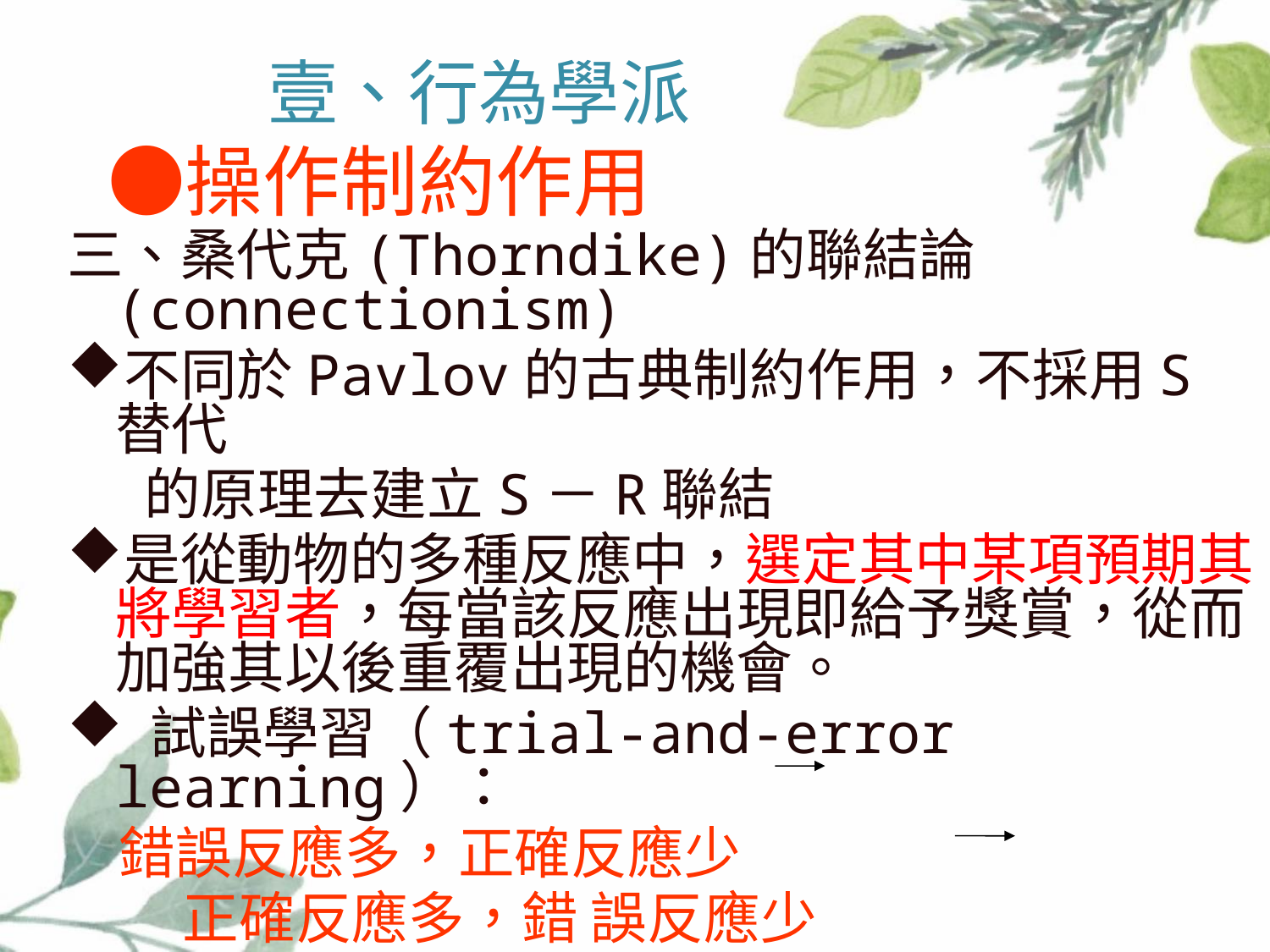

# 壹、行為學派 ●操作制約作用
三、桑代克(Thorndike)的聯結論(connectionism)
不同於Pavlov的古典制約作用，不採用S替代
     的原理去建立S－R聯結
是從動物的多種反應中，選定其中某項預期其將學習者，每當該反應出現即給予獎賞，從而加強其以後重覆出現的機會。
 試誤學習（trial-and-error learning）：
   錯誤反應多，正確反應少
        正確反應多，錯 誤反應少
            全部正確。